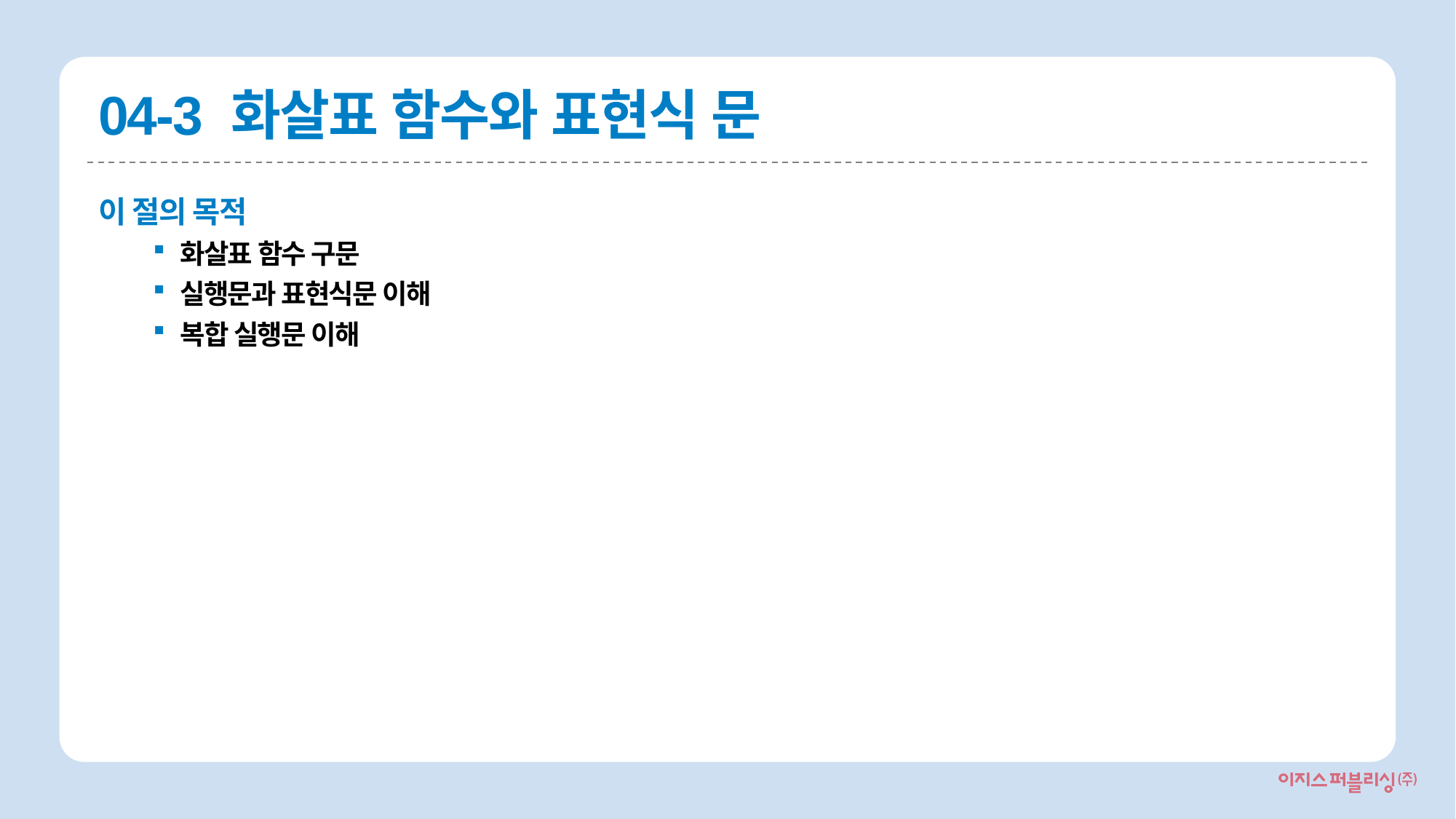

# 04-3 화살표 함수와 표현식 문
이 절의 목적
화살표 함수 구문
실행문과 표현식문 이해
복합 실행문 이해